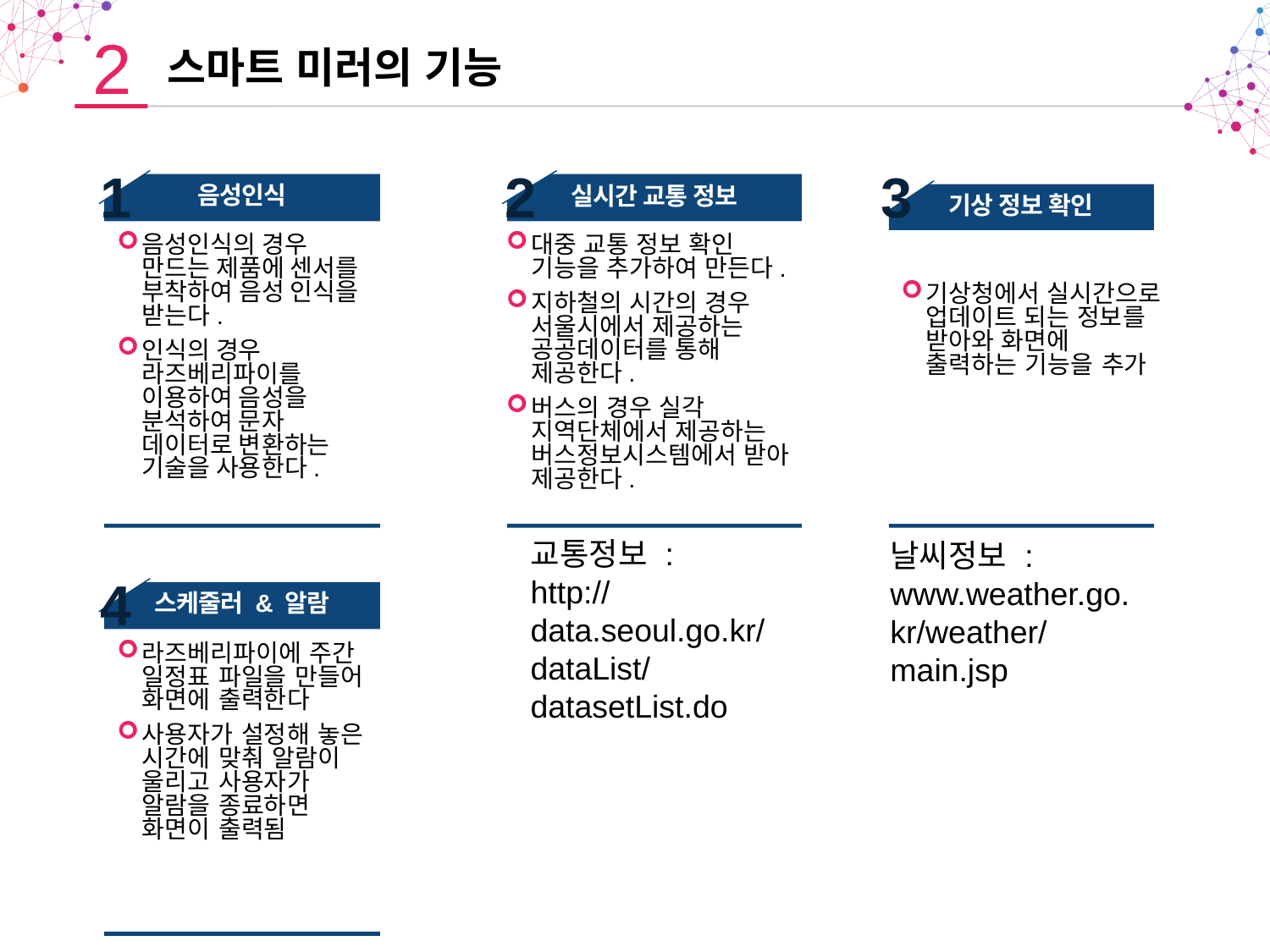

2

스마트 미러의 기능
1

음성인식
음성인식의 경우 만드는 제품에 센서를 부착하여 음성 인식을 받는다.
인식의 경우 라즈베리파이를 이용하여 음성을 분석하여 문자 데이터로 변환하는 기술을 사용한다.

2

실시간 교통 정보
대중 교통 정보 확인 기능을 추가하여 만든다.
지하철의 시간의 경우 서울시에서 제공하는 공공데이터를 통해 제공한다.
버스의 경우 실각 지역단체에서 제공하는 버스정보시스템에서 받아 제공한다.

3

기상 정보 확인

기상청에서 실시간으로 업데이트 되는 정보를 받아와 화면에 출력하는 기능을 추가

교통정보 :
http://data.seoul.go.kr/dataList/datasetList.do

날씨정보 :
www.weather.go.kr/weather/main.jsp

4

스케줄러 & 알람
라즈베리파이에 주간 일정표 파일을 만들어 화면에 출력한다
사용자가 설정해 놓은 시간에 맞춰 알람이 울리고 사용자가 알람을 종료하면 화면이 출력됨

5